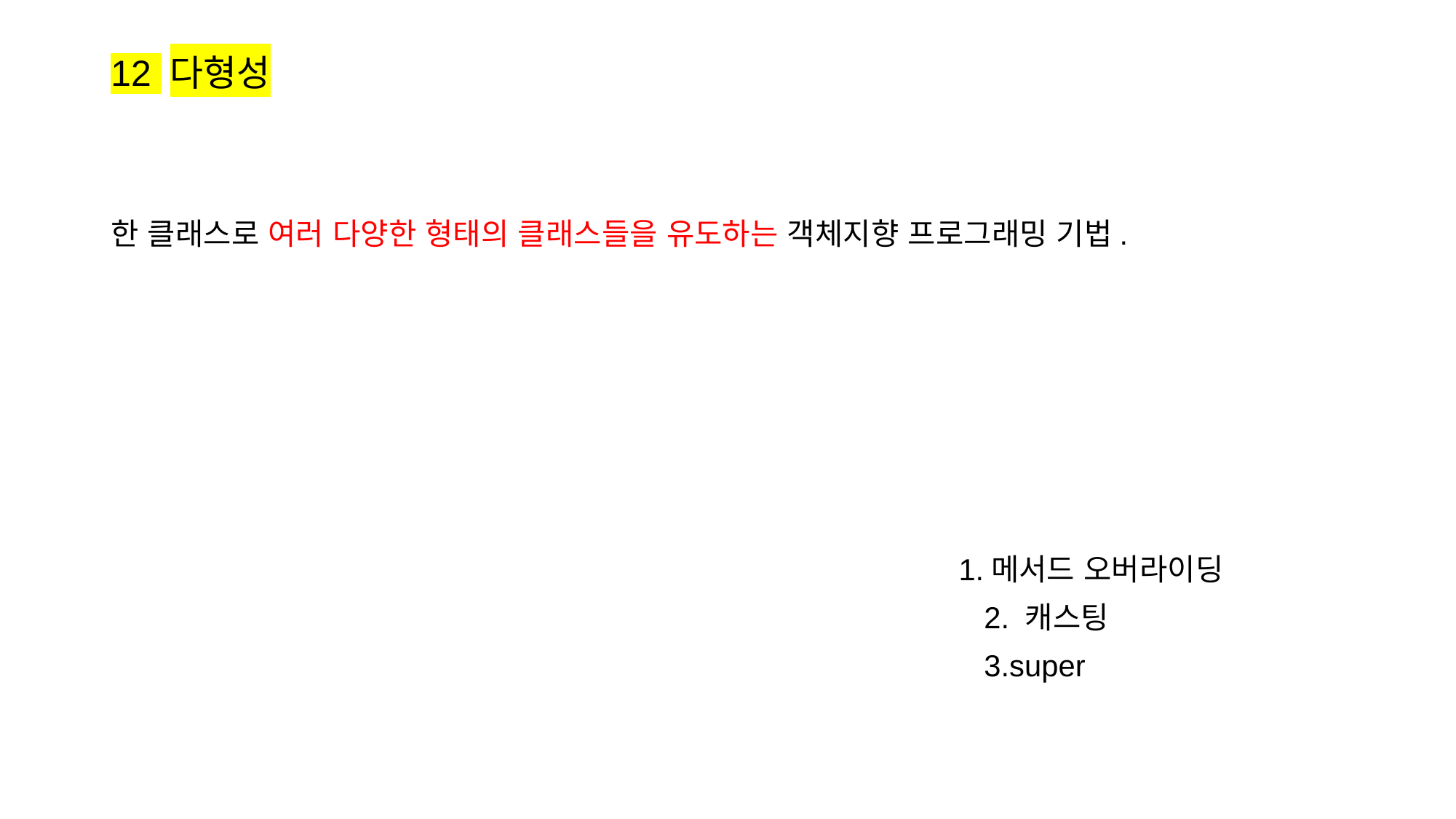

# 12 다형성

한 클래스로 여러 다양한 형태의 클래스들을 유도하는 객체지향 프로그래밍 기법.

				 			          1.메서드 오버라이딩
     								2. 캐스팅
     								3.super